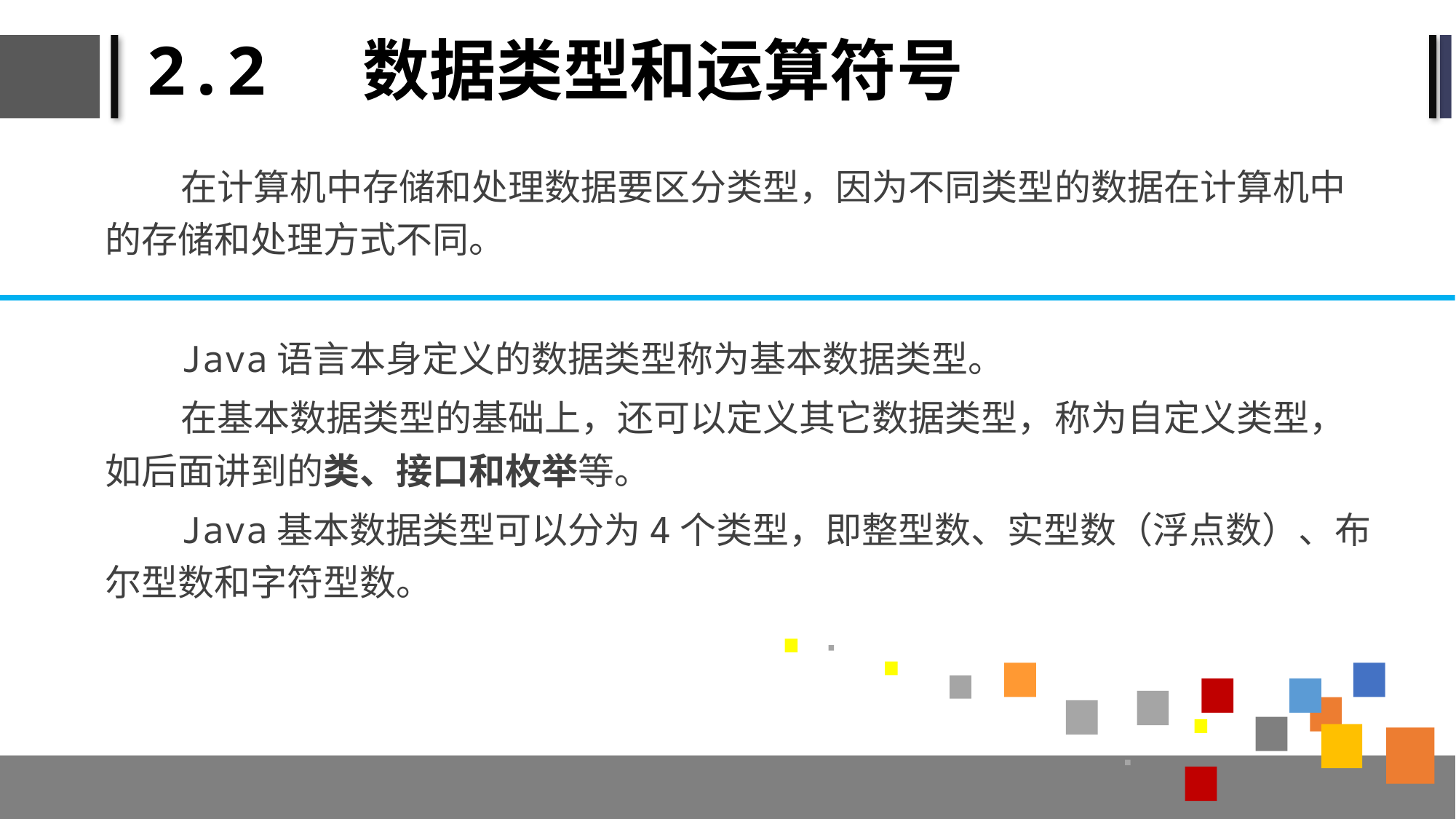

# 2.2  数据类型和运算符号
在计算机中存储和处理数据要区分类型，因为不同类型的数据在计算机中的存储和处理方式不同。

Java语言本身定义的数据类型称为基本数据类型。
在基本数据类型的基础上，还可以定义其它数据类型，称为自定义类型，如后面讲到的类、接口和枚举等。
Java基本数据类型可以分为4个类型，即整型数、实型数（浮点数）、布尔型数和字符型数。